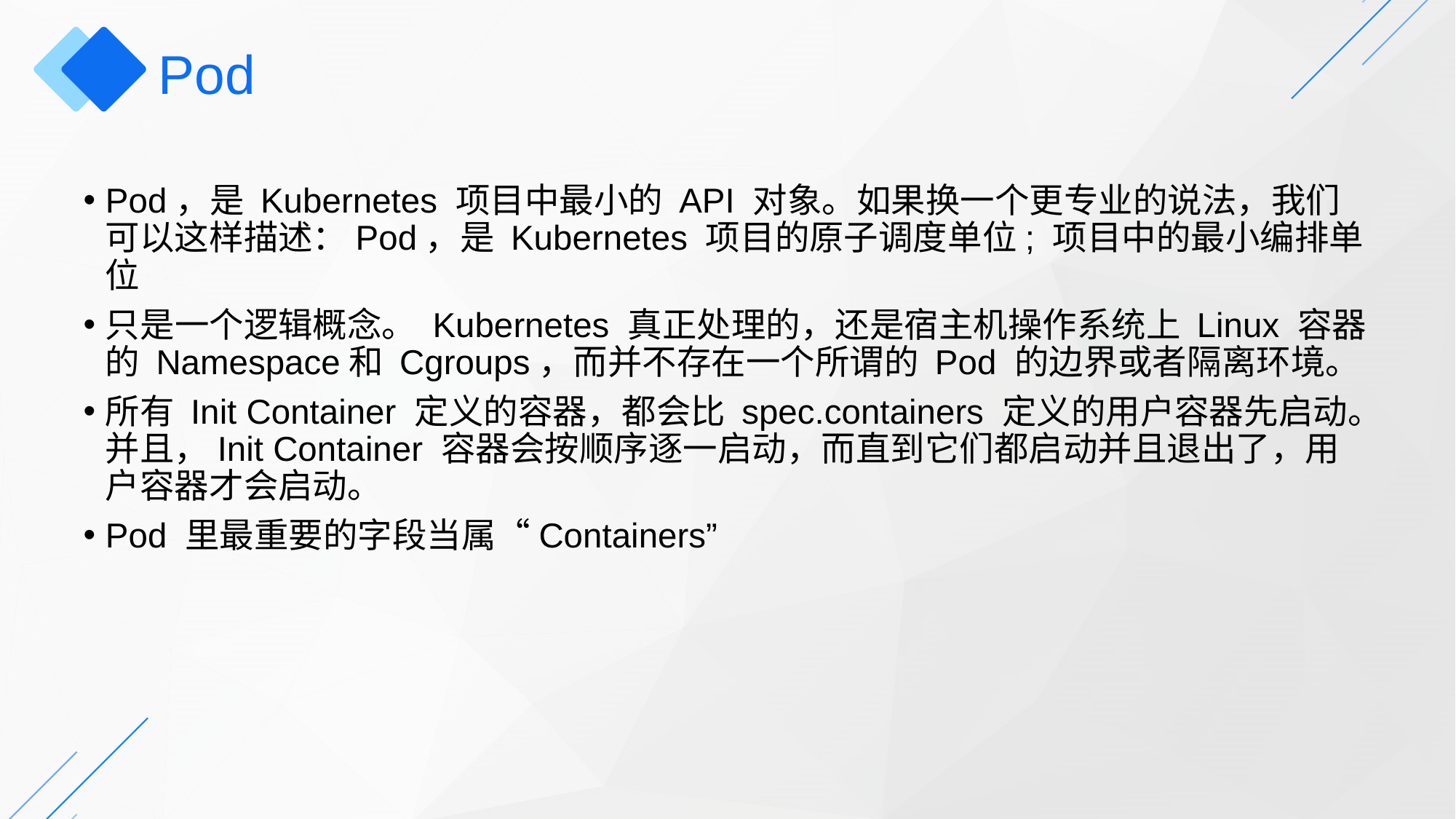

Pod
Pod，是 Kubernetes 项目中最小的 API 对象。如果换一个更专业的说法，我们可以这样描述：Pod，是 Kubernetes 项目的原子调度单位; 项目中的最小编排单位
只是一个逻辑概念。 Kubernetes 真正处理的，还是宿主机操作系统上 Linux 容器的 Namespace和 Cgroups，而并不存在一个所谓的 Pod 的边界或者隔离环境。
所有 Init Container 定义的容器，都会比 spec.containers 定义的用户容器先启动。并且，Init Container 容器会按顺序逐一启动，而直到它们都启动并且退出了，用户容器才会启动。
Pod 里最重要的字段当属“Containers”